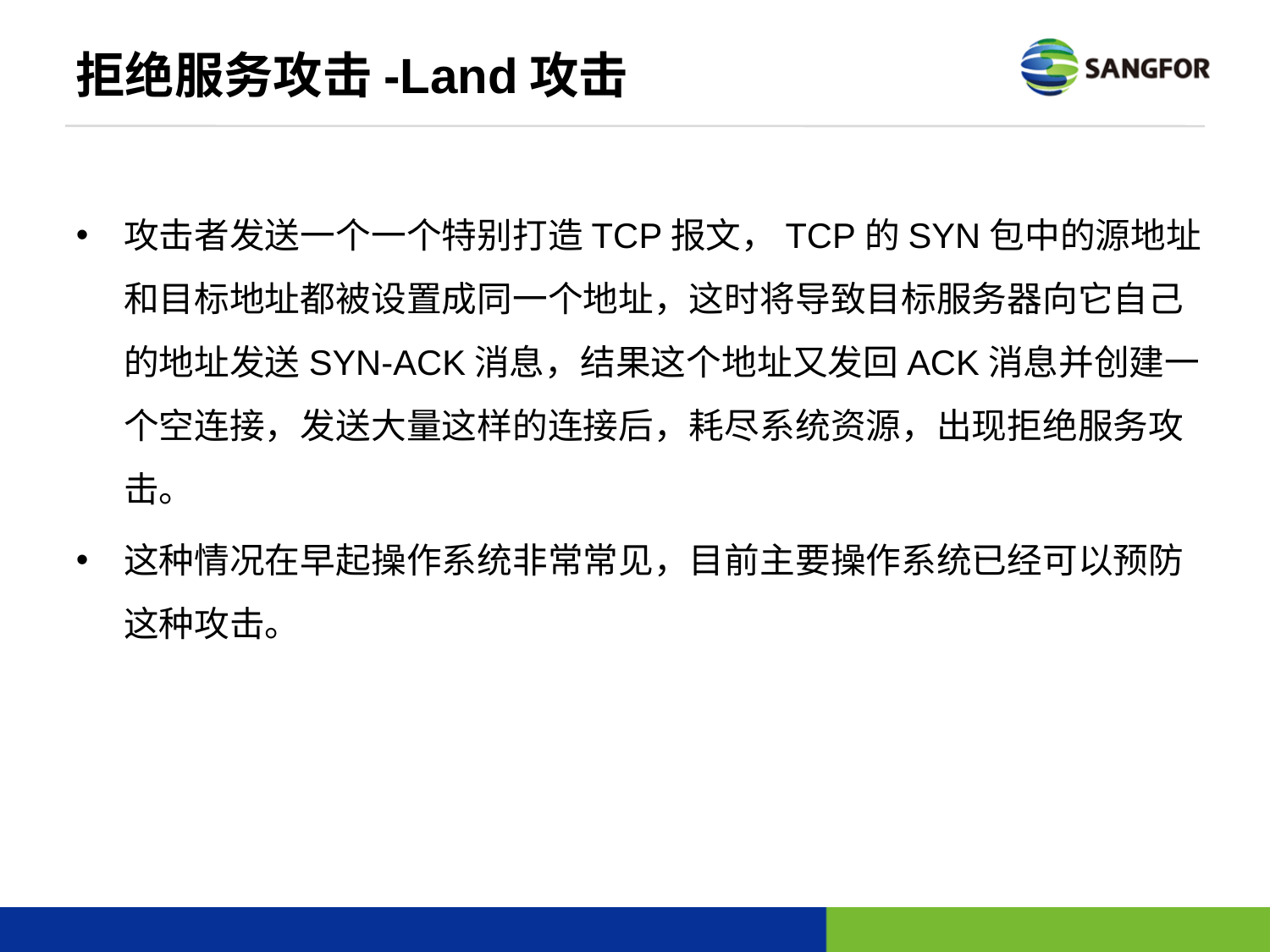

# 拒绝服务攻击-Land攻击
攻击者发送一个一个特别打造TCP报文，TCP的SYN包中的源地址和目标地址都被设置成同一个地址，这时将导致目标服务器向它自己的地址发送SYN-ACK消息，结果这个地址又发回ACK消息并创建一个空连接，发送大量这样的连接后，耗尽系统资源，出现拒绝服务攻击。
这种情况在早起操作系统非常常见，目前主要操作系统已经可以预防这种攻击。